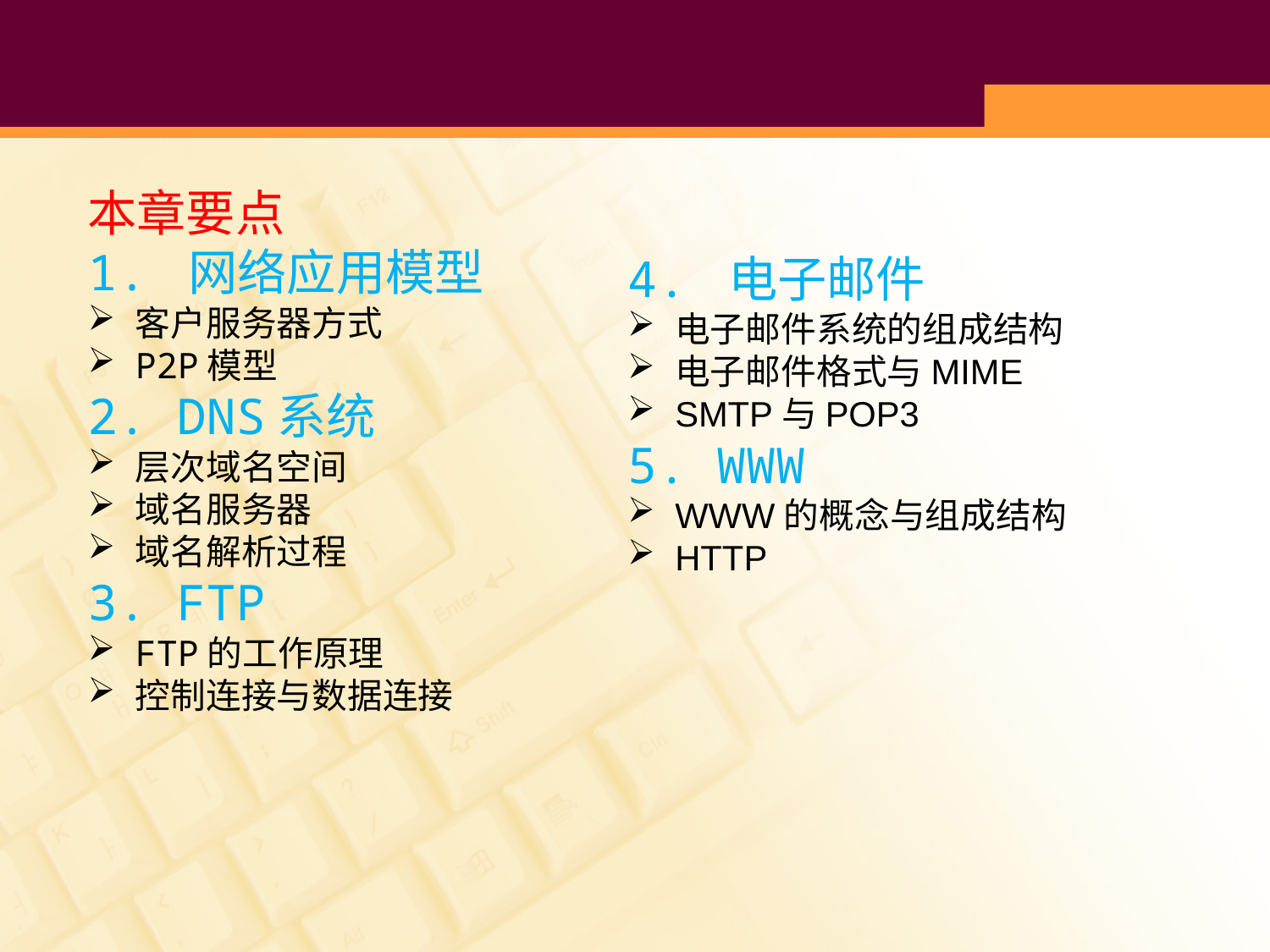

#
本章要点
1. 网络应用模型
客户服务器方式
P2P模型
2. DNS系统
层次域名空间
域名服务器
域名解析过程
3. FTP
FTP的工作原理
控制连接与数据连接
4. 电子邮件
电子邮件系统的组成结构
电子邮件格式与MIME
SMTP与POP3
5. WWW
WWW的概念与组成结构
HTTP